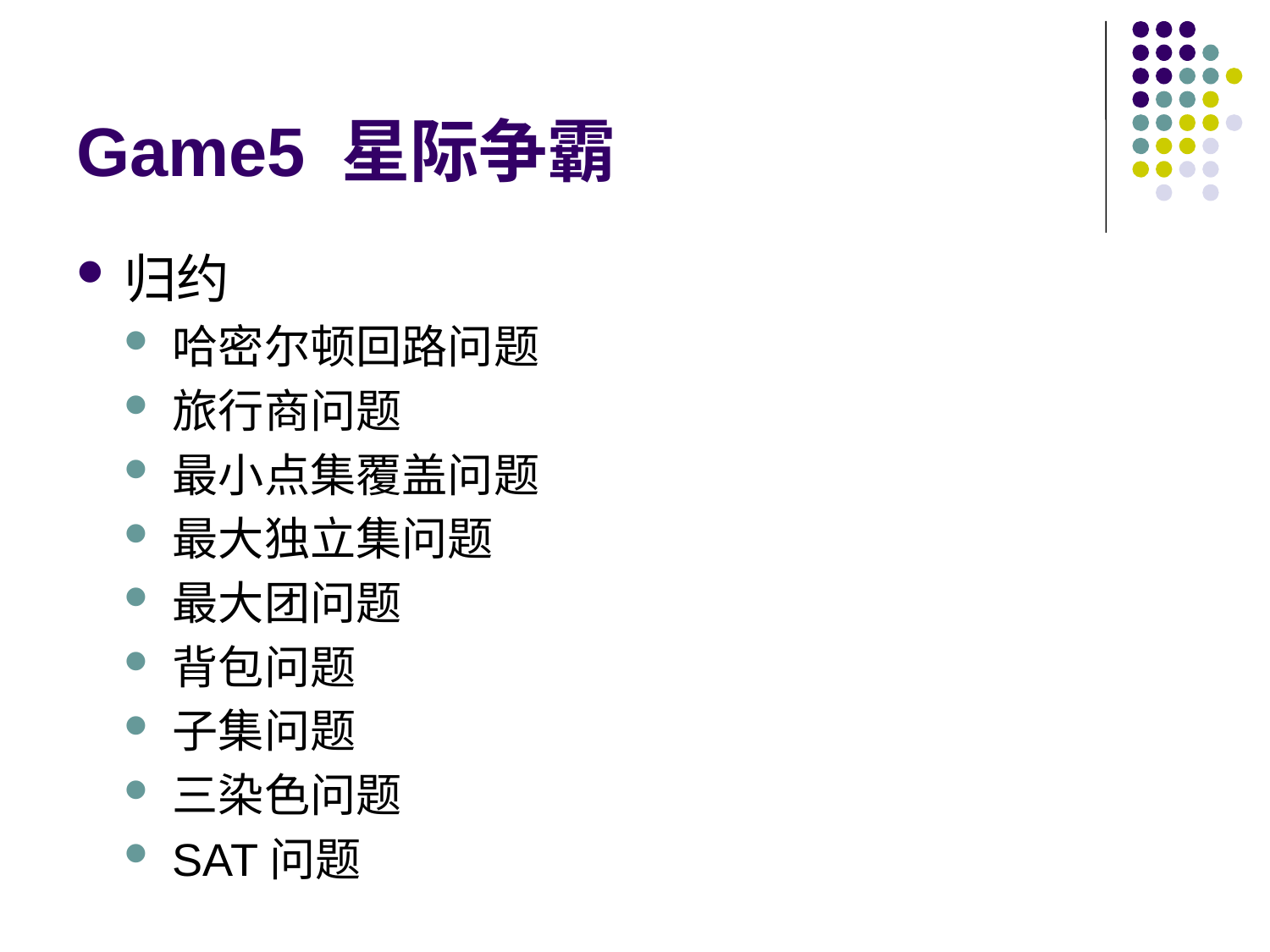

# Game5 星际争霸
归约
哈密尔顿回路问题
旅行商问题
最小点集覆盖问题
最大独立集问题
最大团问题
背包问题
子集问题
三染色问题
SAT问题